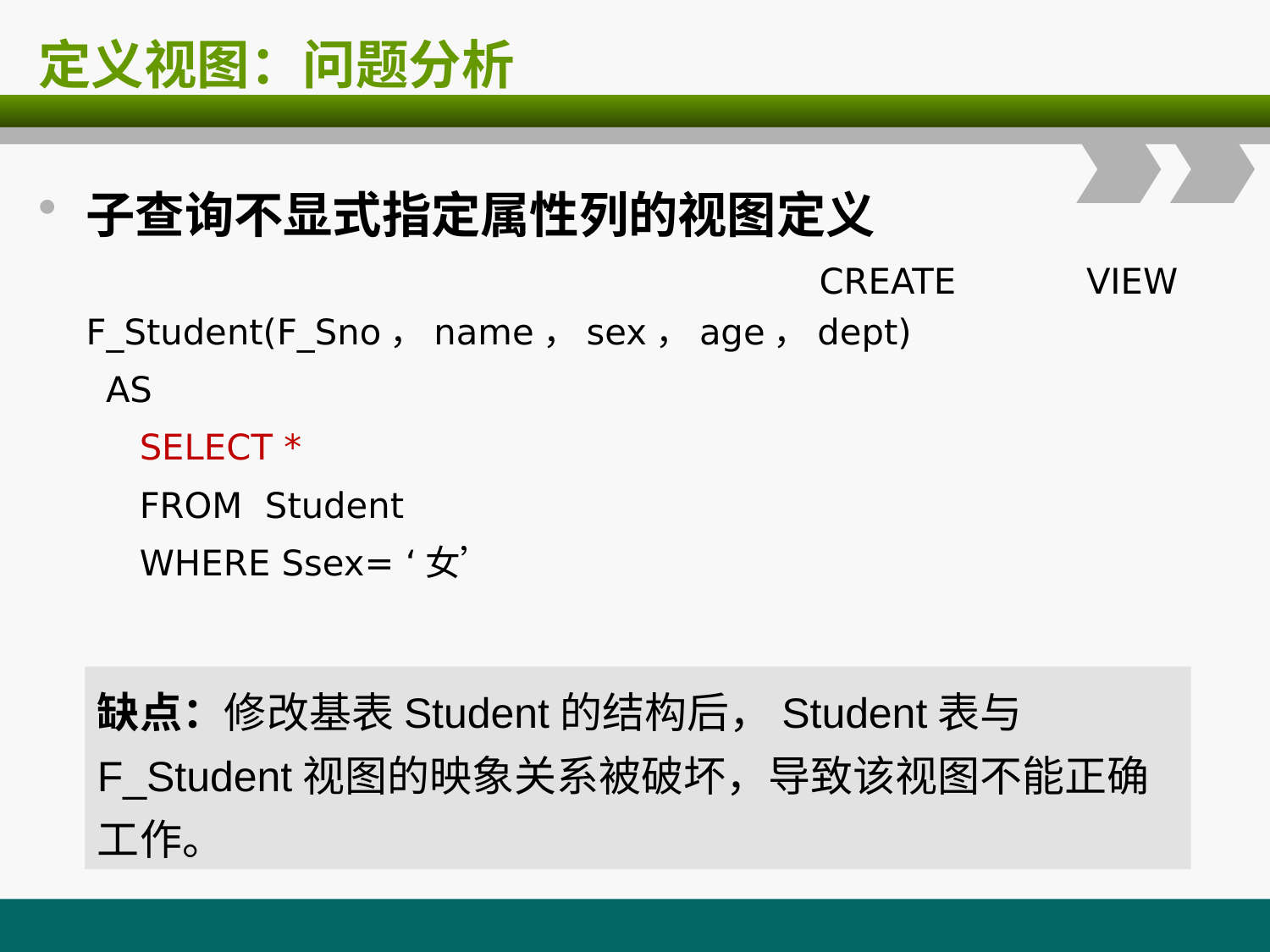

# 定义视图：问题分析
子查询不显式指定属性列的视图定义
      CREATE VIEW F_Student(F_Sno，name，sex，age，dept)
      AS
         SELECT *
         FROM  Student
         WHERE Ssex= ‘女’

缺点：修改基表Student的结构后，Student表与F_Student视图的映象关系被破坏，导致该视图不能正确工作。